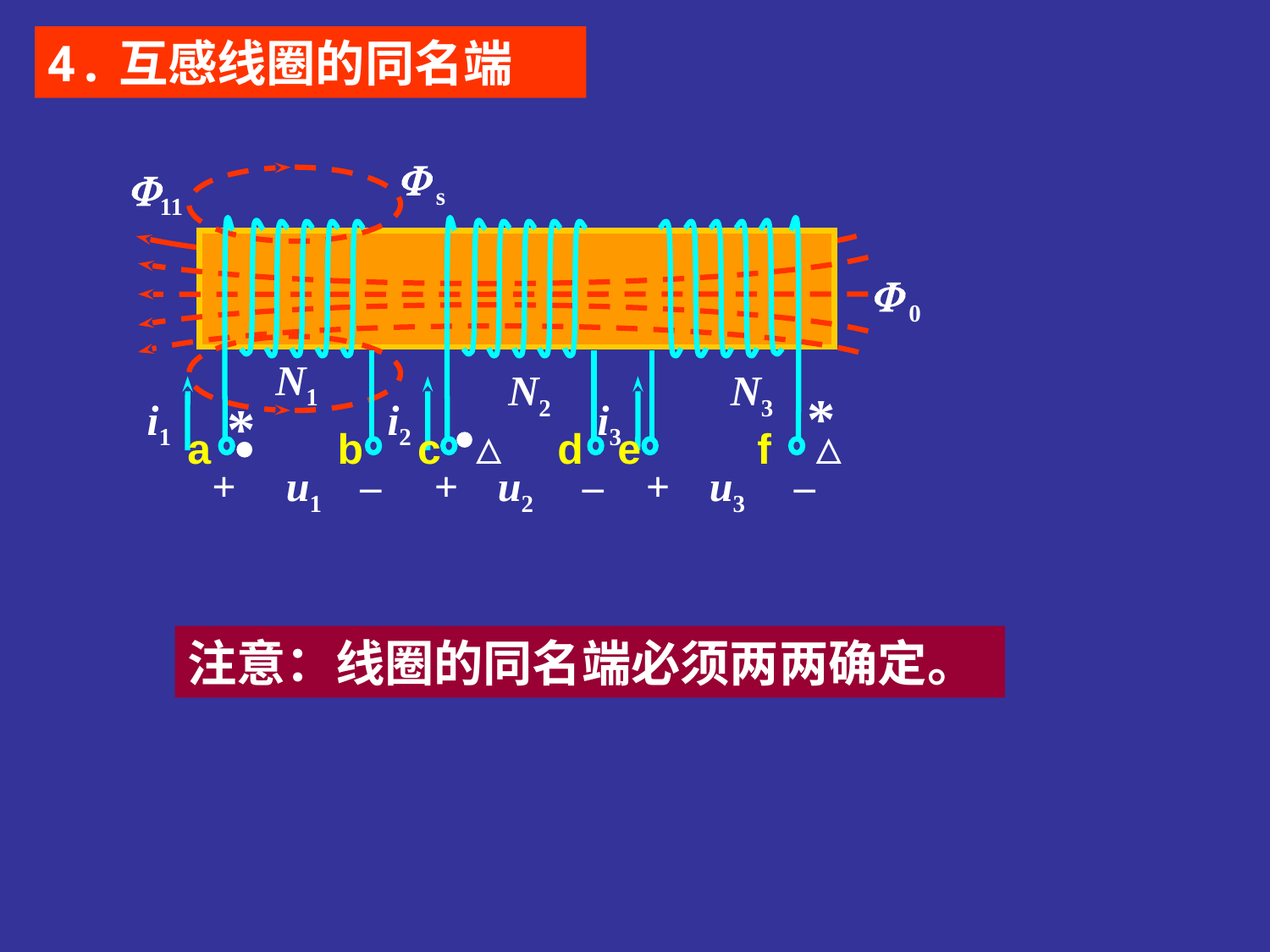

4.互感线圈的同名端

Φ s
Φ11

Φ 0

N1
N2
N3
+
u1
–
+
u2
–
+
u3
–

i1
*
*

i2

i3
•
•
a
b
c
d
e
f
△
△
注意：线圈的同名端必须两两确定。